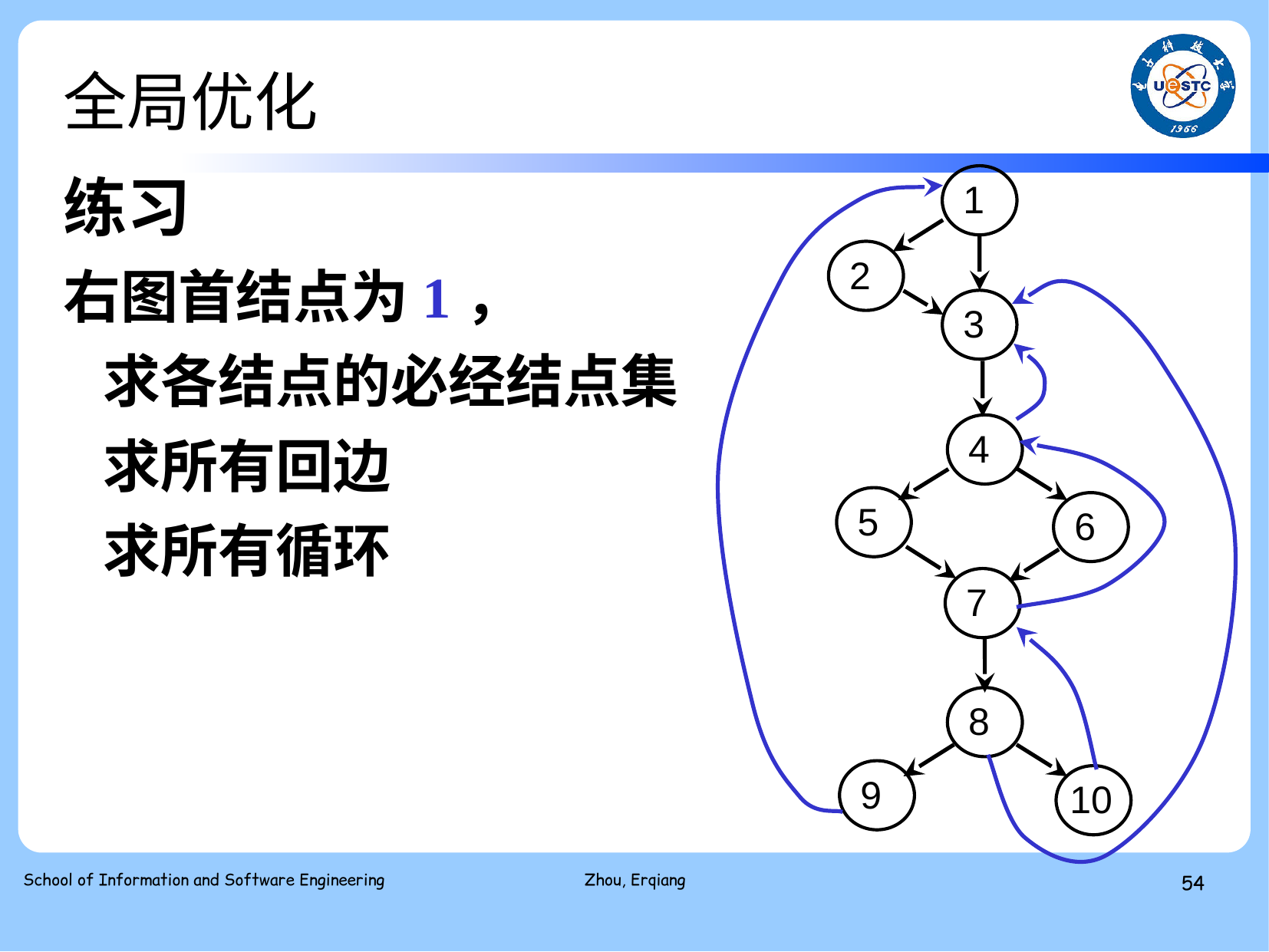

# 全局优化
1
练习
右图首结点为1，
  求各结点的必经结点集
  求所有回边
  求所有循环

2

3

4

5
6

7

8

9
10
 School of Information and Software Engineering
Zhou, Erqiang
54